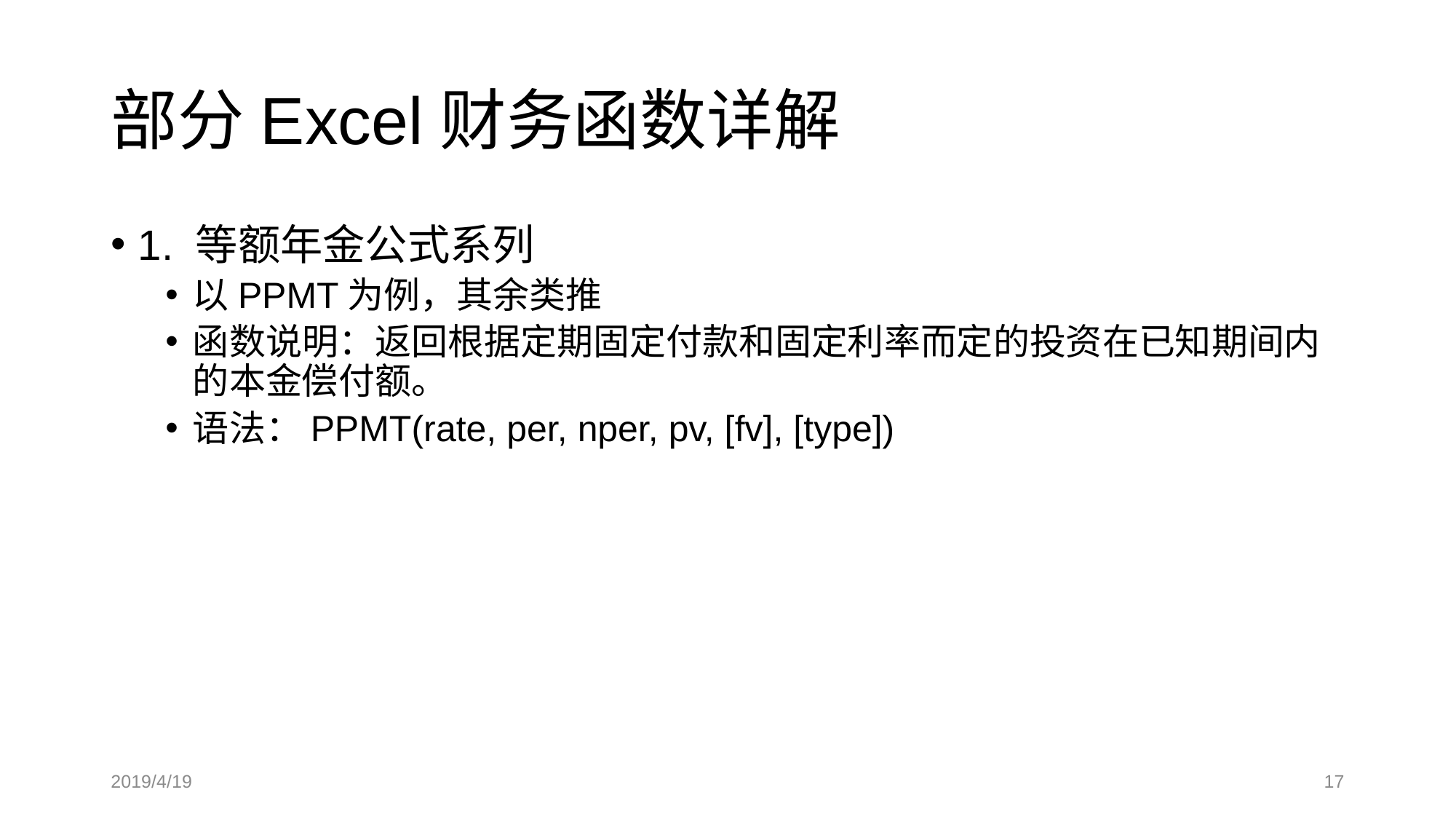

# 部分Excel财务函数详解
1. 等额年金公式系列
以PPMT为例，其余类推
函数说明：返回根据定期固定付款和固定利率而定的投资在已知期间内的本金偿付额。
语法：PPMT(rate, per, nper, pv, [fv], [type])
2019/4/19
17